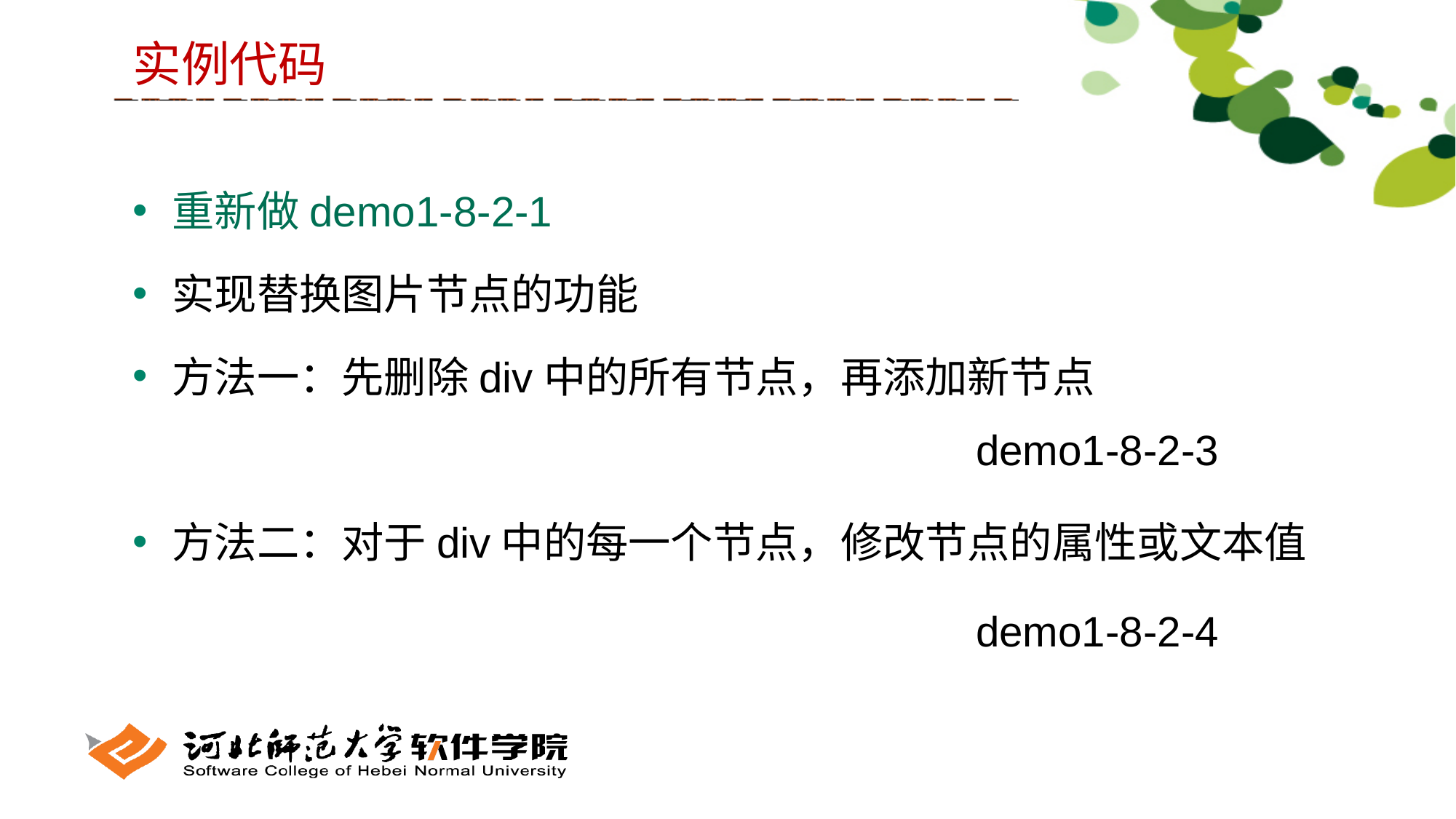

实例代码
 重新做demo1-8-2-1
 实现替换图片节点的功能
 方法一：先删除div中的所有节点，再添加新节点

 方法二：对于div中的每一个节点，修改节点的属性或文本值

demo1-8-2-3
demo1-8-2-4